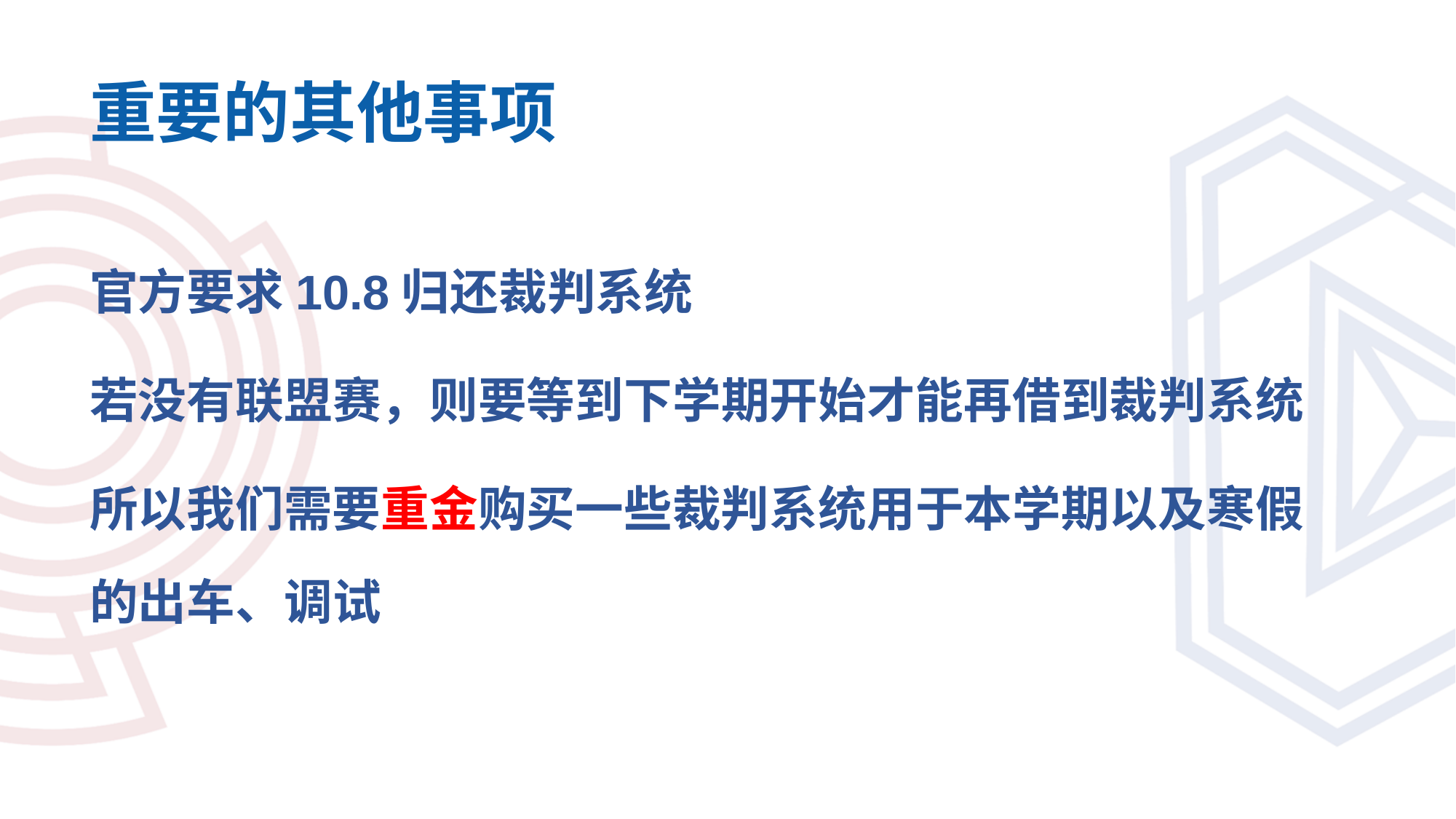

# 重要的其他事项
官方要求10.8归还裁判系统
若没有联盟赛，则要等到下学期开始才能再借到裁判系统
所以我们需要重金购买一些裁判系统用于本学期以及寒假的出车、调试